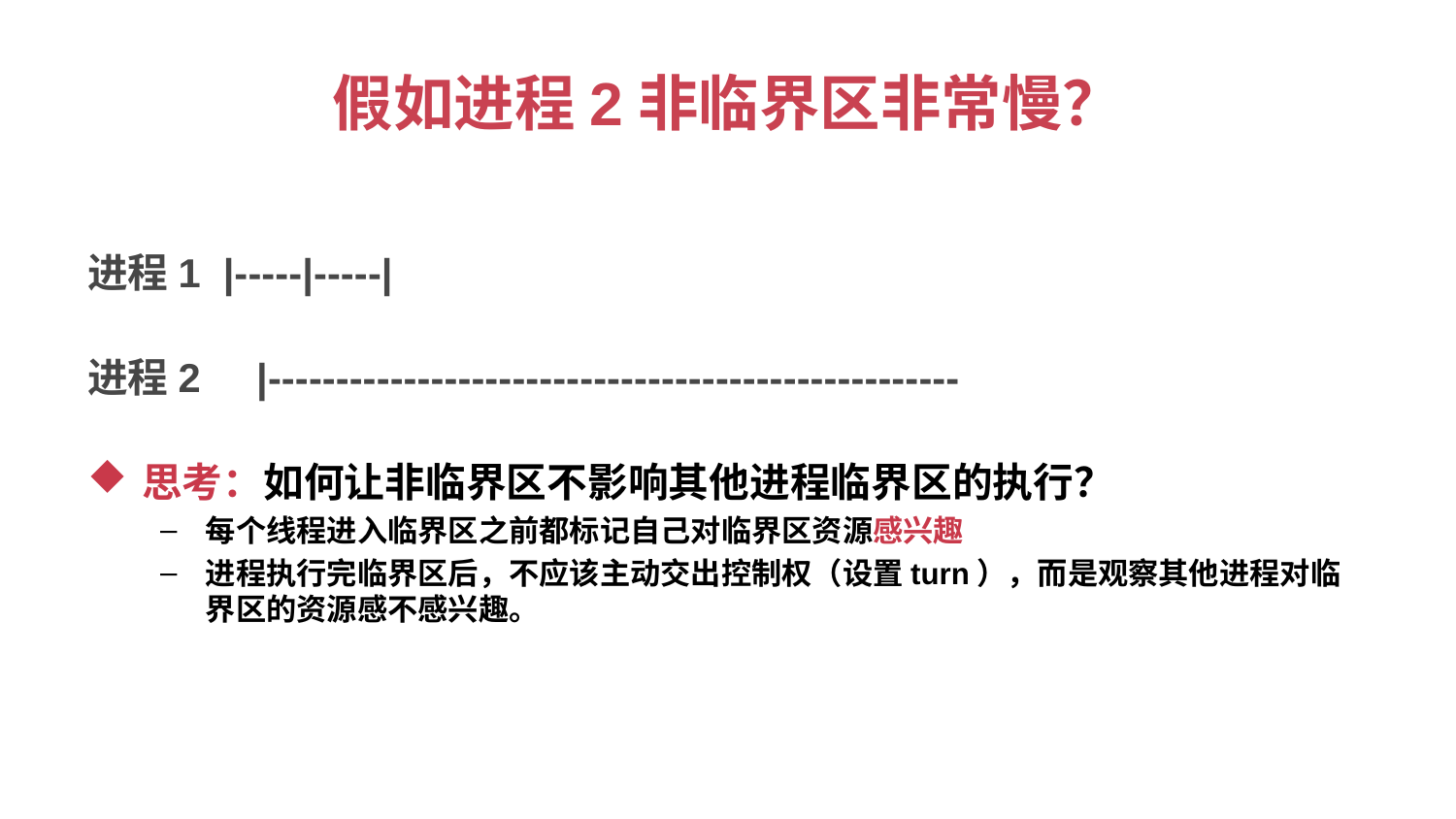

# 假如进程2非临界区非常慢？
进程1  |-----|-----|
进程2     |---------------------------------------------------
思考：如何让非临界区不影响其他进程临界区的执行？
每个线程进入临界区之前都标记自己对临界区资源感兴趣
进程执行完临界区后，不应该主动交出控制权（设置turn），而是观察其他进程对临界区的资源感不感兴趣。